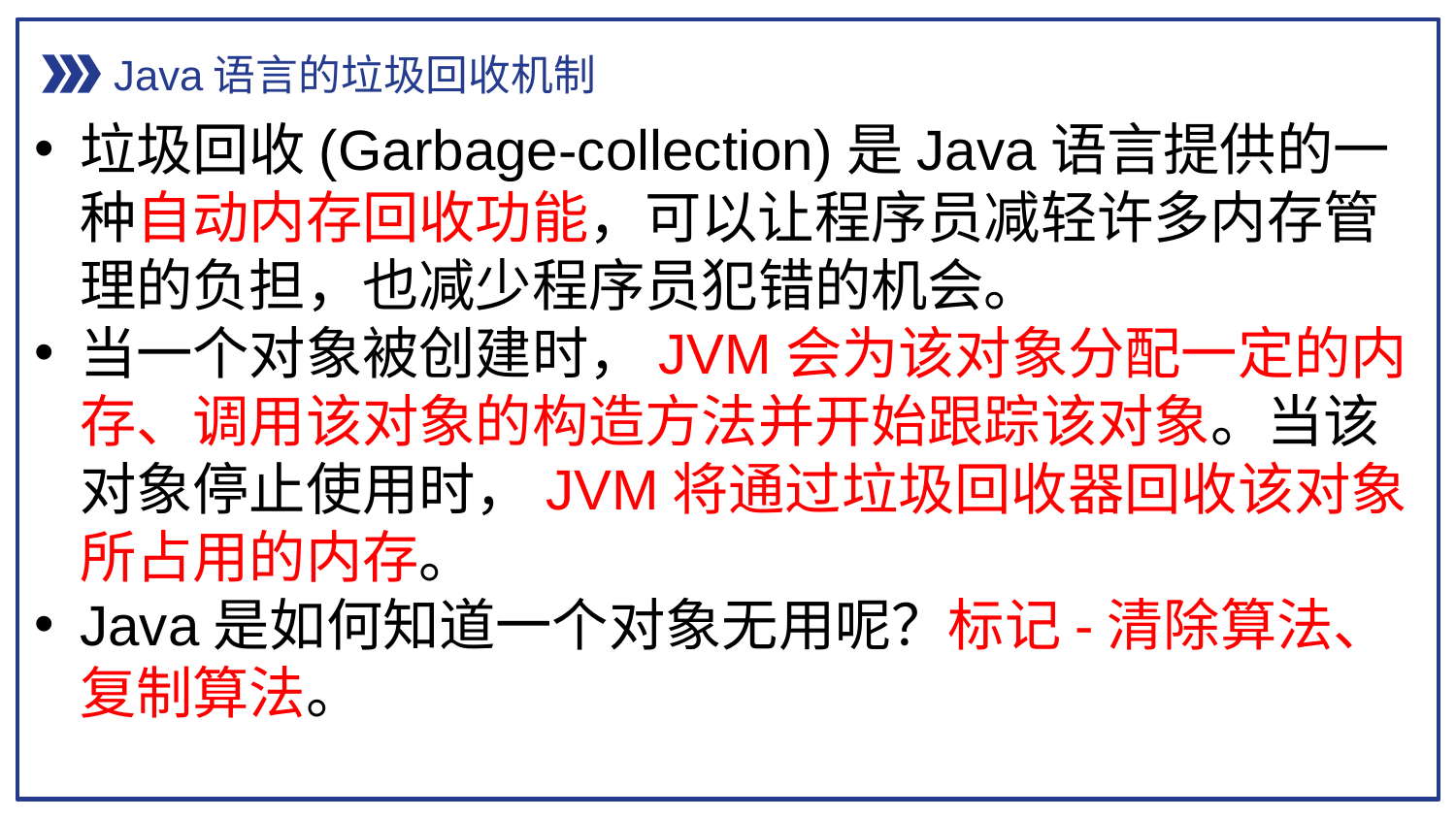

Java语言的垃圾回收机制

垃圾回收(Garbage-collection)是Java语言提供的一种自动内存回收功能，可以让程序员减轻许多内存管理的负担，也减少程序员犯错的机会。
当一个对象被创建时，JVM会为该对象分配一定的内存、调用该对象的构造方法并开始跟踪该对象。当该对象停止使用时，JVM将通过垃圾回收器回收该对象所占用的内存。
Java是如何知道一个对象无用呢？标记-清除算法、复制算法。